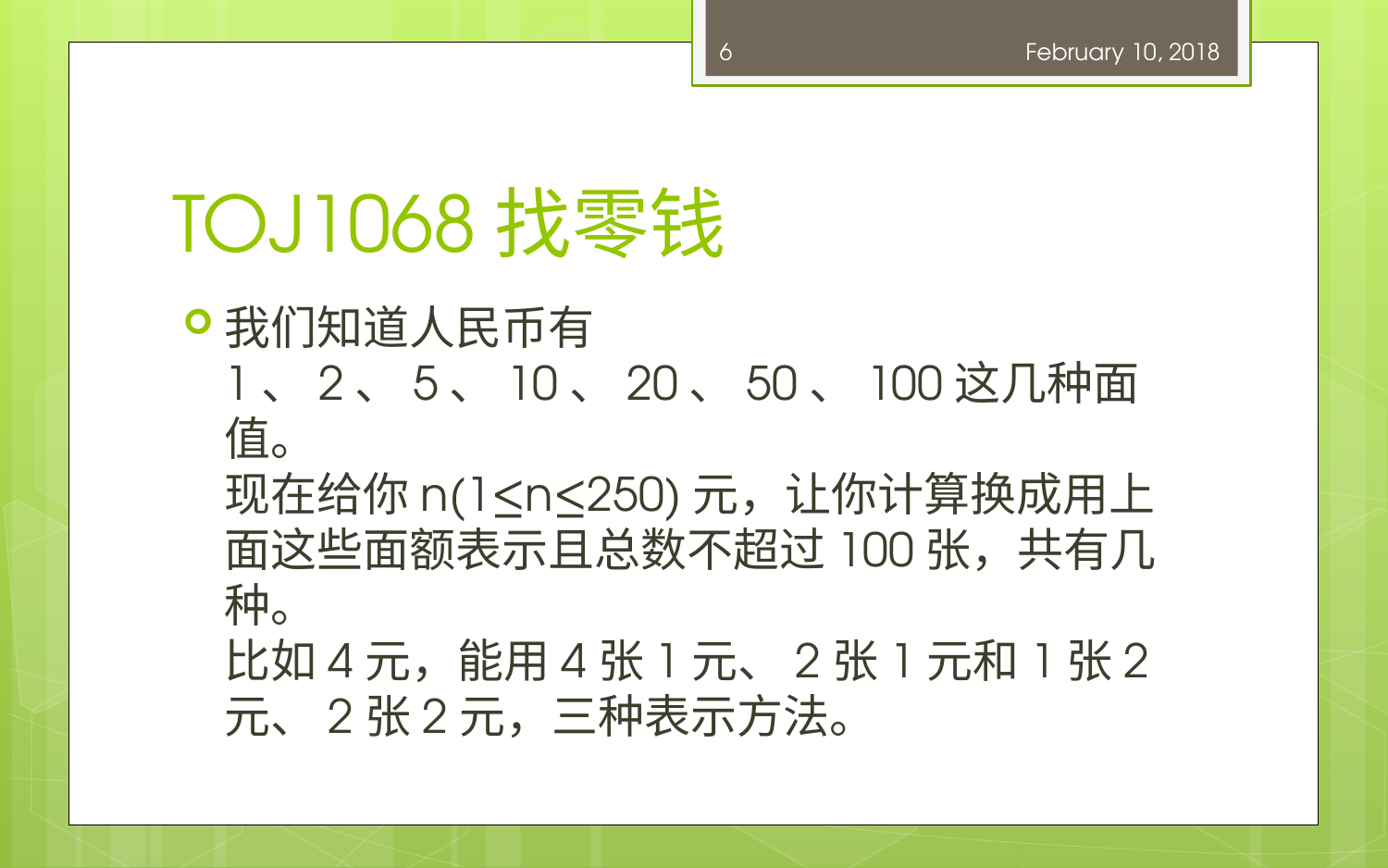

6
February 10, 2018
# TOJ1068找零钱
我们知道人民币有1、2、5、10、20、50、100这几种面值。 
现在给你n(1≤n≤250)元，让你计算换成用上面这些面额表示且总数不超过100张，共有几种。 
比如4元，能用4张1元、2张1元和1张2元、2张2元，三种表示方法。